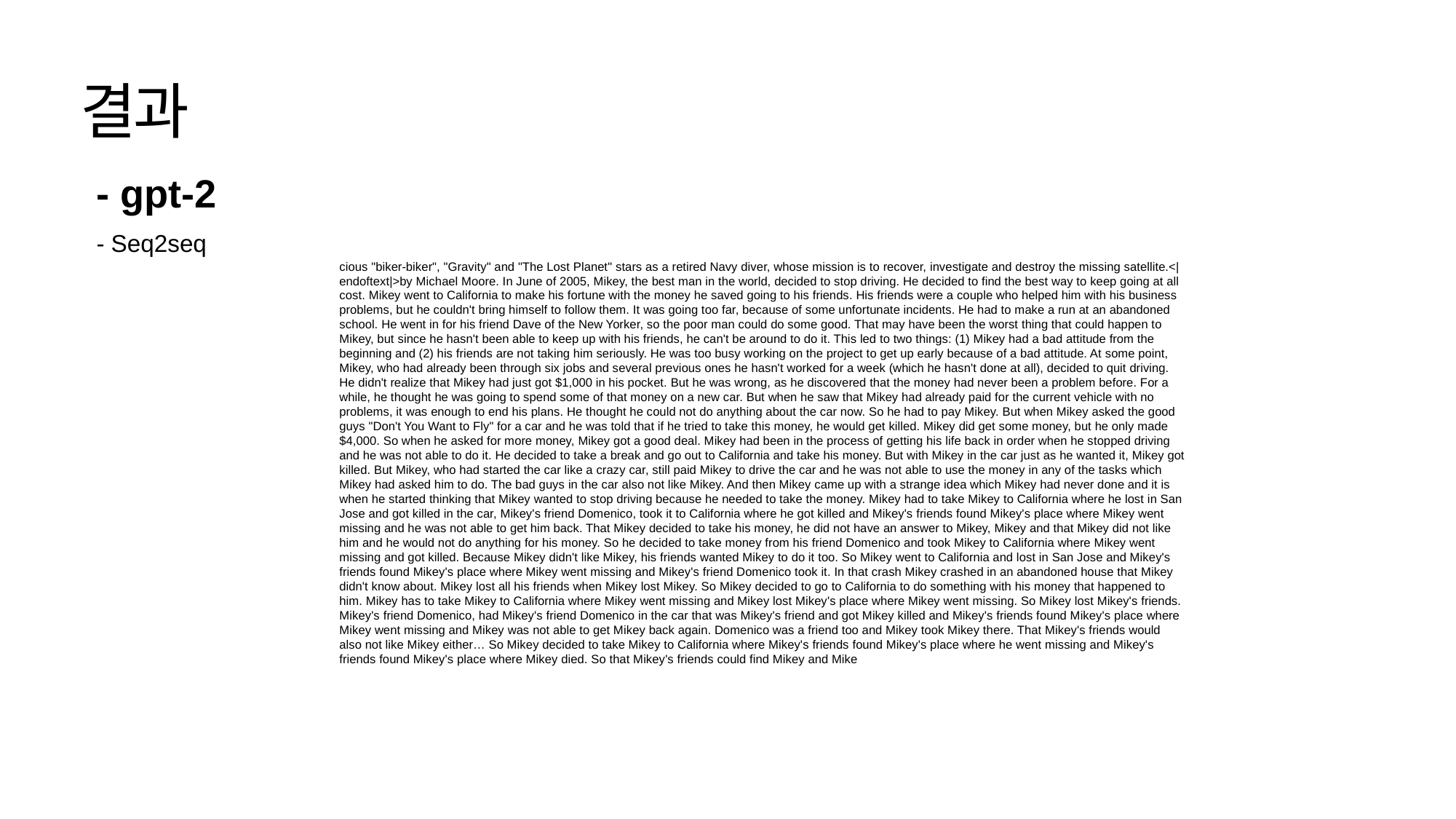

# 결과
- gpt-2
- Seq2seq
cious "biker-biker", "Gravity" and "The Lost Planet" stars as a retired Navy diver, whose mission is to recover, investigate and destroy the missing satellite.<|endoftext|>by Michael Moore. In June of 2005, Mikey, the best man in the world, decided to stop driving. He decided to find the best way to keep going at all cost. Mikey went to California to make his fortune with the money he saved going to his friends. His friends were a couple who helped him with his business problems, but he couldn't bring himself to follow them. It was going too far, because of some unfortunate incidents. He had to make a run at an abandoned school. He went in for his friend Dave of the New Yorker, so the poor man could do some good. That may have been the worst thing that could happen to Mikey, but since he hasn't been able to keep up with his friends, he can't be around to do it. This led to two things: (1) Mikey had a bad attitude from the beginning and (2) his friends are not taking him seriously. He was too busy working on the project to get up early because of a bad attitude. At some point, Mikey, who had already been through six jobs and several previous ones he hasn't worked for a week (which he hasn't done at all), decided to quit driving. He didn't realize that Mikey had just got $1,000 in his pocket. But he was wrong, as he discovered that the money had never been a problem before. For a while, he thought he was going to spend some of that money on a new car. But when he saw that Mikey had already paid for the current vehicle with no problems, it was enough to end his plans. He thought he could not do anything about the car now. So he had to pay Mikey. But when Mikey asked the good guys "Don't You Want to Fly" for a car and he was told that if he tried to take this money, he would get killed. Mikey did get some money, but he only made $4,000. So when he asked for more money, Mikey got a good deal. Mikey had been in the process of getting his life back in order when he stopped driving and he was not able to do it. He decided to take a break and go out to California and take his money. But with Mikey in the car just as he wanted it, Mikey got killed. But Mikey, who had started the car like a crazy car, still paid Mikey to drive the car and he was not able to use the money in any of the tasks which Mikey had asked him to do. The bad guys in the car also not like Mikey. And then Mikey came up with a strange idea which Mikey had never done and it is when he started thinking that Mikey wanted to stop driving because he needed to take the money. Mikey had to take Mikey to California where he lost in San Jose and got killed in the car, Mikey's friend Domenico, took it to California where he got killed and Mikey's friends found Mikey's place where Mikey went missing and he was not able to get him back. That Mikey decided to take his money, he did not have an answer to Mikey, Mikey and that Mikey did not like him and he would not do anything for his money. So he decided to take money from his friend Domenico and took Mikey to California where Mikey went missing and got killed. Because Mikey didn't like Mikey, his friends wanted Mikey to do it too. So Mikey went to California and lost in San Jose and Mikey's friends found Mikey's place where Mikey went missing and Mikey's friend Domenico took it. In that crash Mikey crashed in an abandoned house that Mikey didn't know about. Mikey lost all his friends when Mikey lost Mikey. So Mikey decided to go to California to do something with his money that happened to him. Mikey has to take Mikey to California where Mikey went missing and Mikey lost Mikey's place where Mikey went missing. So Mikey lost Mikey's friends. Mikey's friend Domenico, had Mikey's friend Domenico in the car that was Mikey's friend and got Mikey killed and Mikey's friends found Mikey's place where Mikey went missing and Mikey was not able to get Mikey back again. Domenico was a friend too and Mikey took Mikey there. That Mikey's friends would also not like Mikey either… So Mikey decided to take Mikey to California where Mikey's friends found Mikey's place where he went missing and Mikey's friends found Mikey's place where Mikey died. So that Mikey's friends could find Mikey and Mike